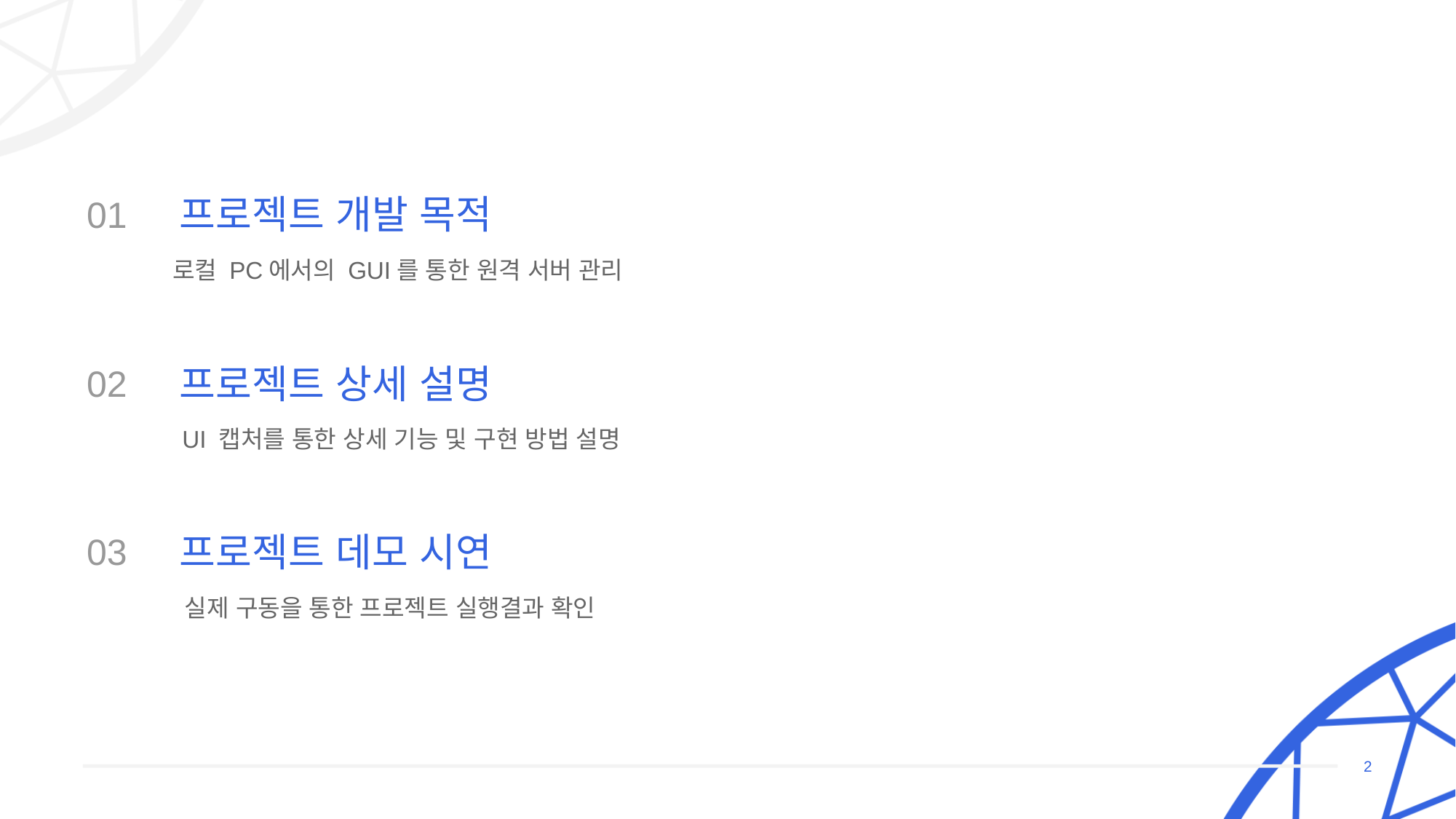

프로젝트 개발 목적
01
로컬 PC에서의 GUI를 통한 원격 서버 관리
프로젝트 상세 설명
02
UI 캡처를 통한 상세 기능 및 구현 방법 설명
프로젝트 데모 시연
03
실제 구동을 통한 프로젝트 실행결과 확인
2